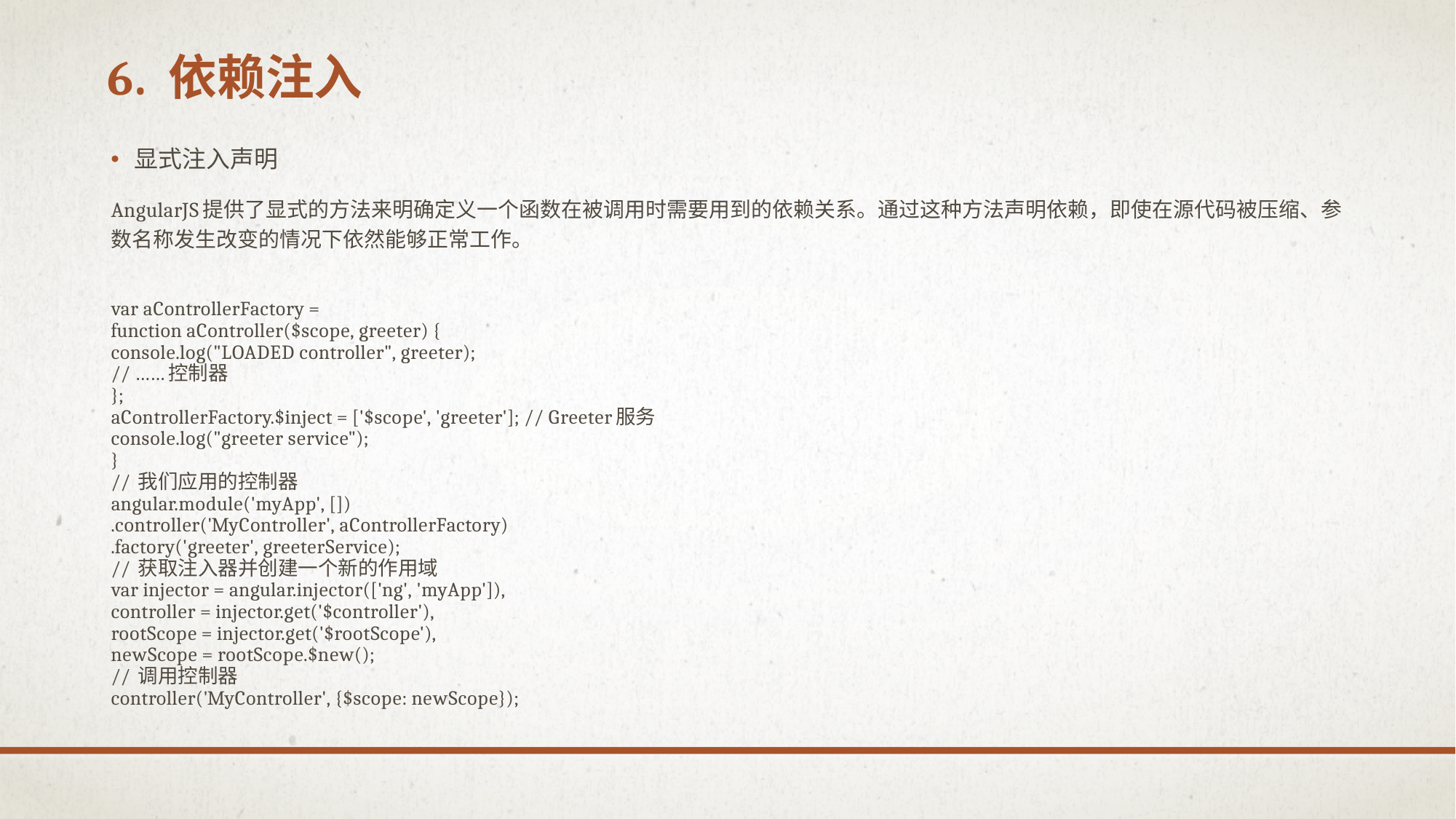

# 6. 依赖注入
显式注入声明
AngularJS提供了显式的方法来明确定义一个函数在被调用时需要用到的依赖关系。通过这种方法声明依赖，即使在源代码被压缩、参数名称发生改变的情况下依然能够正常工作。
var aControllerFactory =
function aController($scope, greeter) {
console.log("LOADED controller", greeter);
// ……控制器
};
aControllerFactory.$inject = ['$scope', 'greeter']; // Greeter服务
console.log("greeter service");
}
// 我们应用的控制器
angular.module('myApp', [])
.controller('MyController', aControllerFactory)
.factory('greeter', greeterService);
// 获取注入器并创建一个新的作用域
var injector = angular.injector(['ng', 'myApp']),
controller = injector.get('$controller'),
rootScope = injector.get('$rootScope'),
newScope = rootScope.$new();
// 调用控制器
controller('MyController', {$scope: newScope});